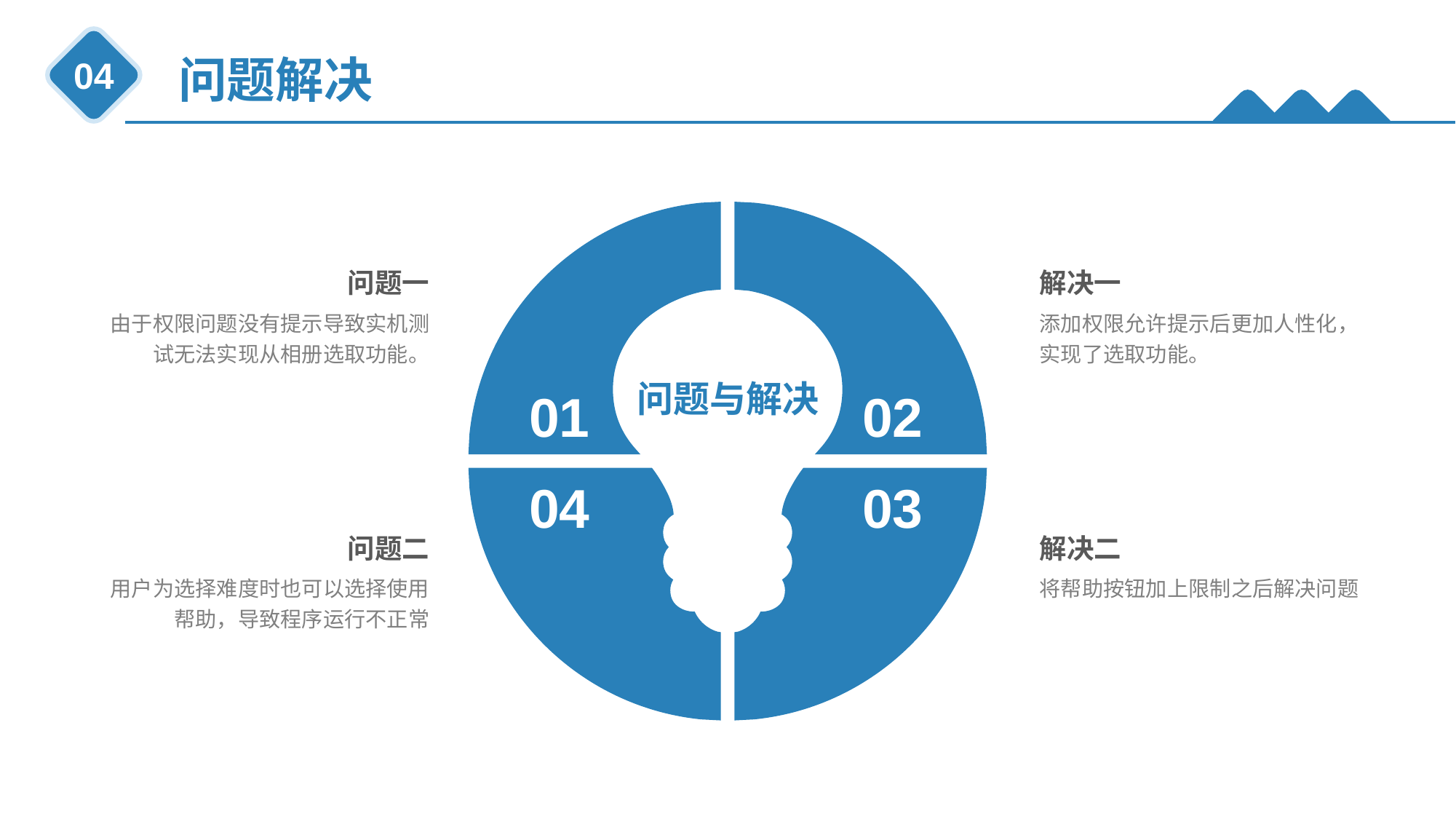

问题解决
04

02
01

04
03

问题一
由于权限问题没有提示导致实机测试无法实现从相册选取功能。
解决一
添加权限允许提示后更加人性化，实现了选取功能。
问题与解决
问题二
用户为选择难度时也可以选择使用帮助，导致程序运行不正常
解决二
将帮助按钮加上限制之后解决问题